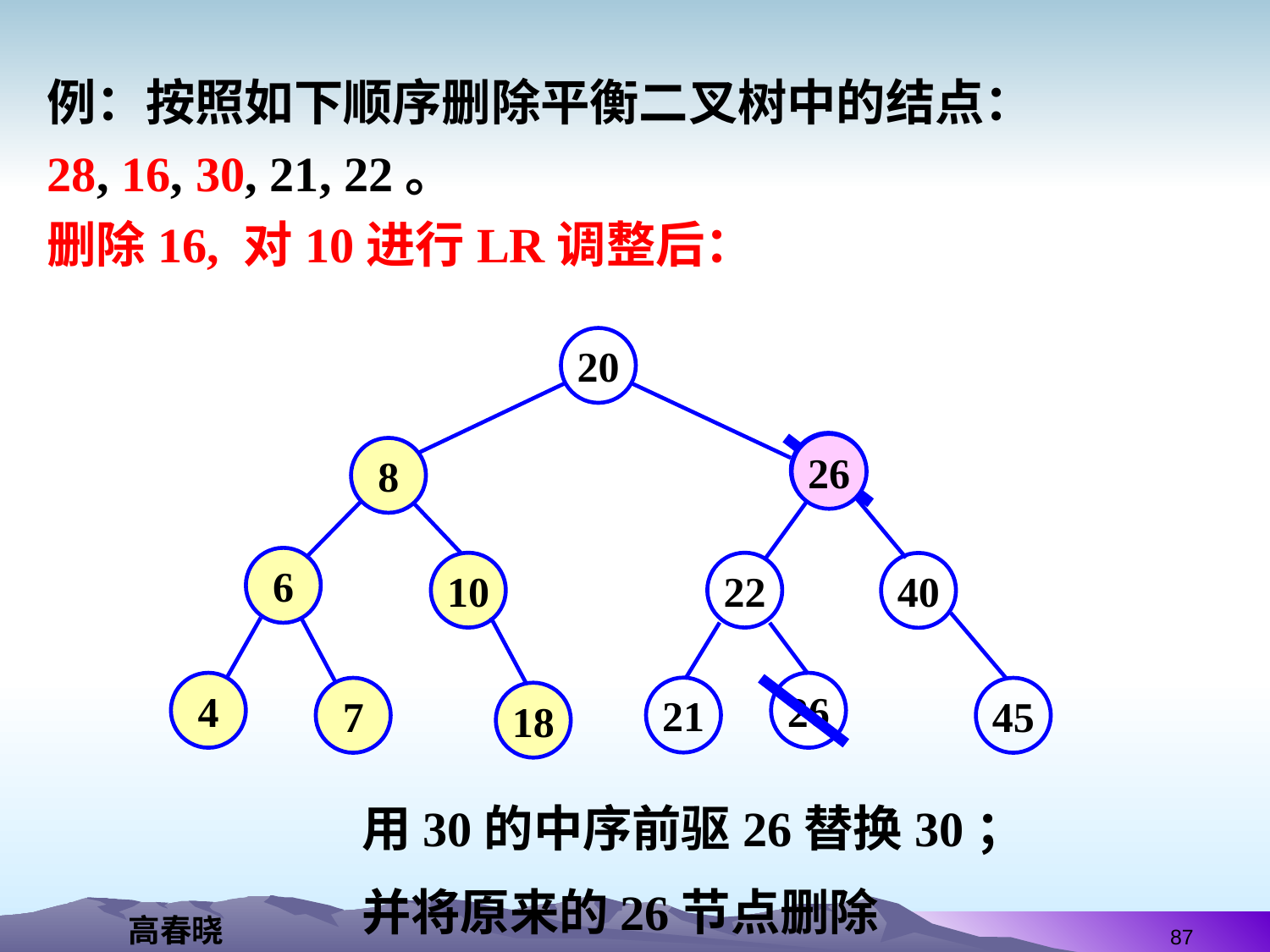

例：按照如下顺序删除平衡二叉树中的结点：
28, 16, 30, 21, 22。
删除16, 对10进行LR调整后：
20

30
26
8

6
10
22
40

4
26
21
7
45

18
用30的中序前驱26替换30；
并将原来的26节点删除
87